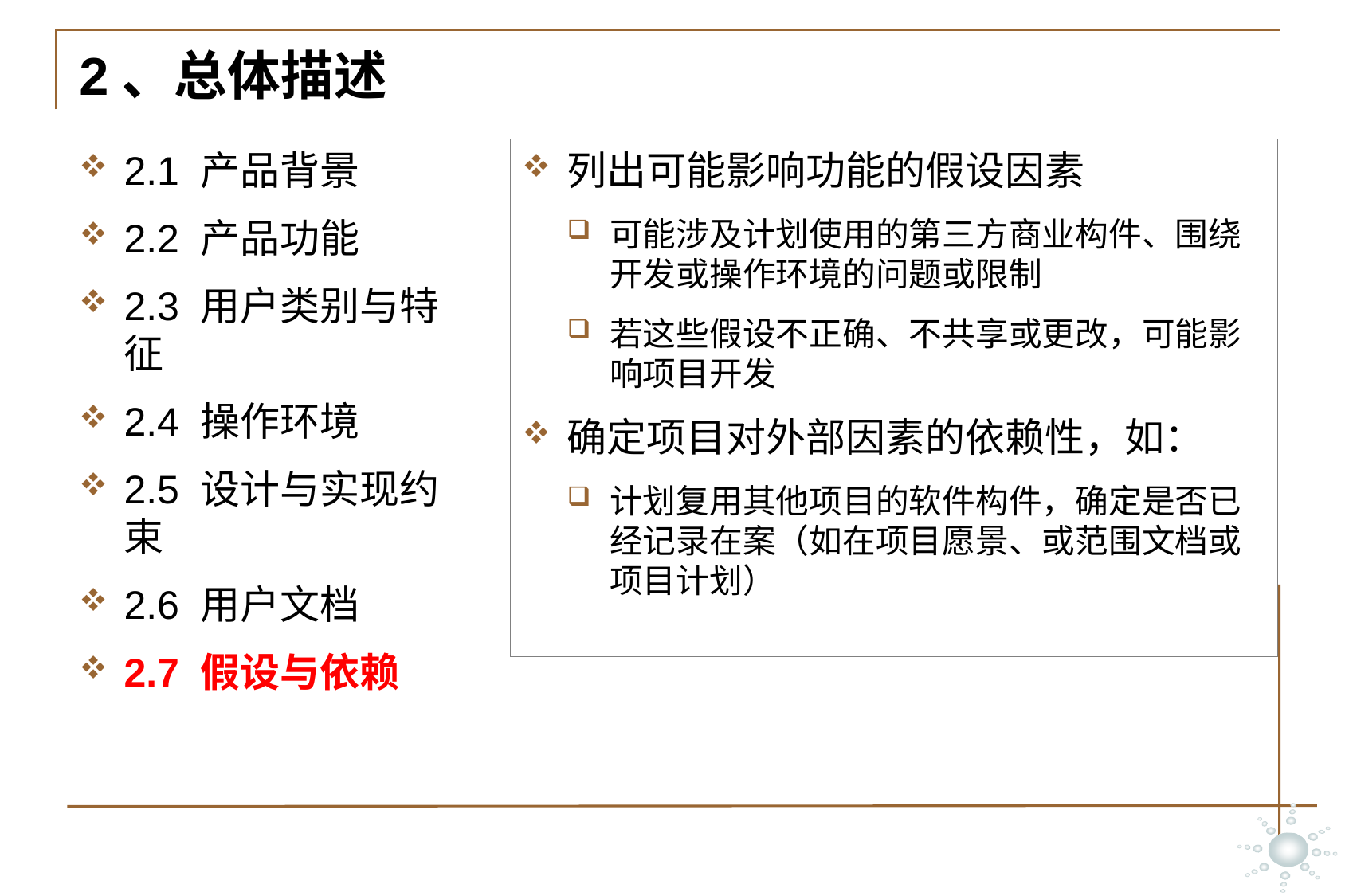

# 2、总体描述
2.1 产品背景
2.2 产品功能
2.3 用户类别与特征
2.4 操作环境
2.5 设计与实现约束
2.6 用户文档
2.7 假设与依赖
列出可能影响功能的假设因素
可能涉及计划使用的第三方商业构件、围绕开发或操作环境的问题或限制
若这些假设不正确、不共享或更改，可能影响项目开发
确定项目对外部因素的依赖性，如：
计划复用其他项目的软件构件，确定是否已经记录在案（如在项目愿景、或范围文档或项目计划）
21